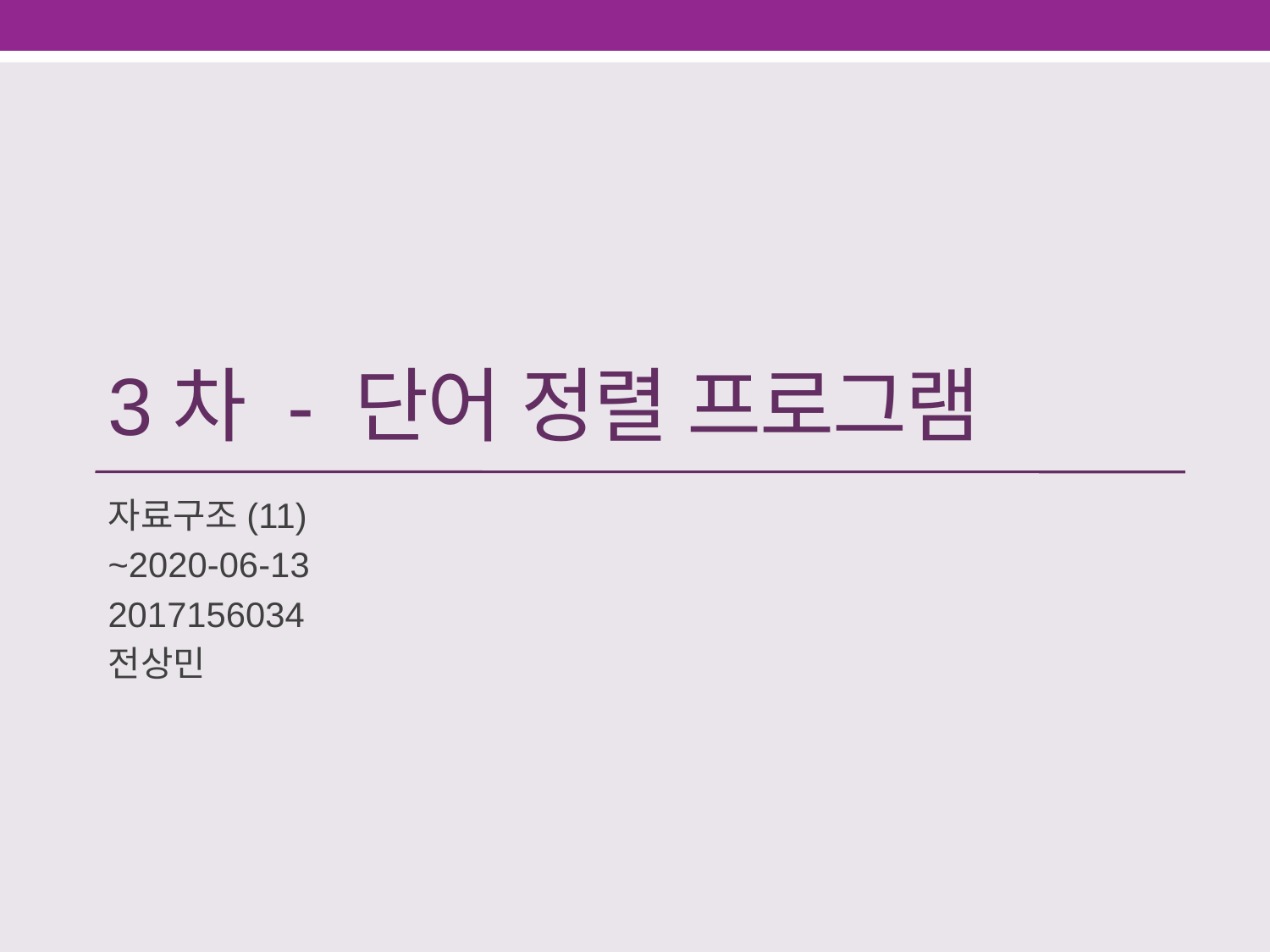

# 3차 - 단어 정렬 프로그램
자료구조(11)
~2020-06-13
2017156034
전상민